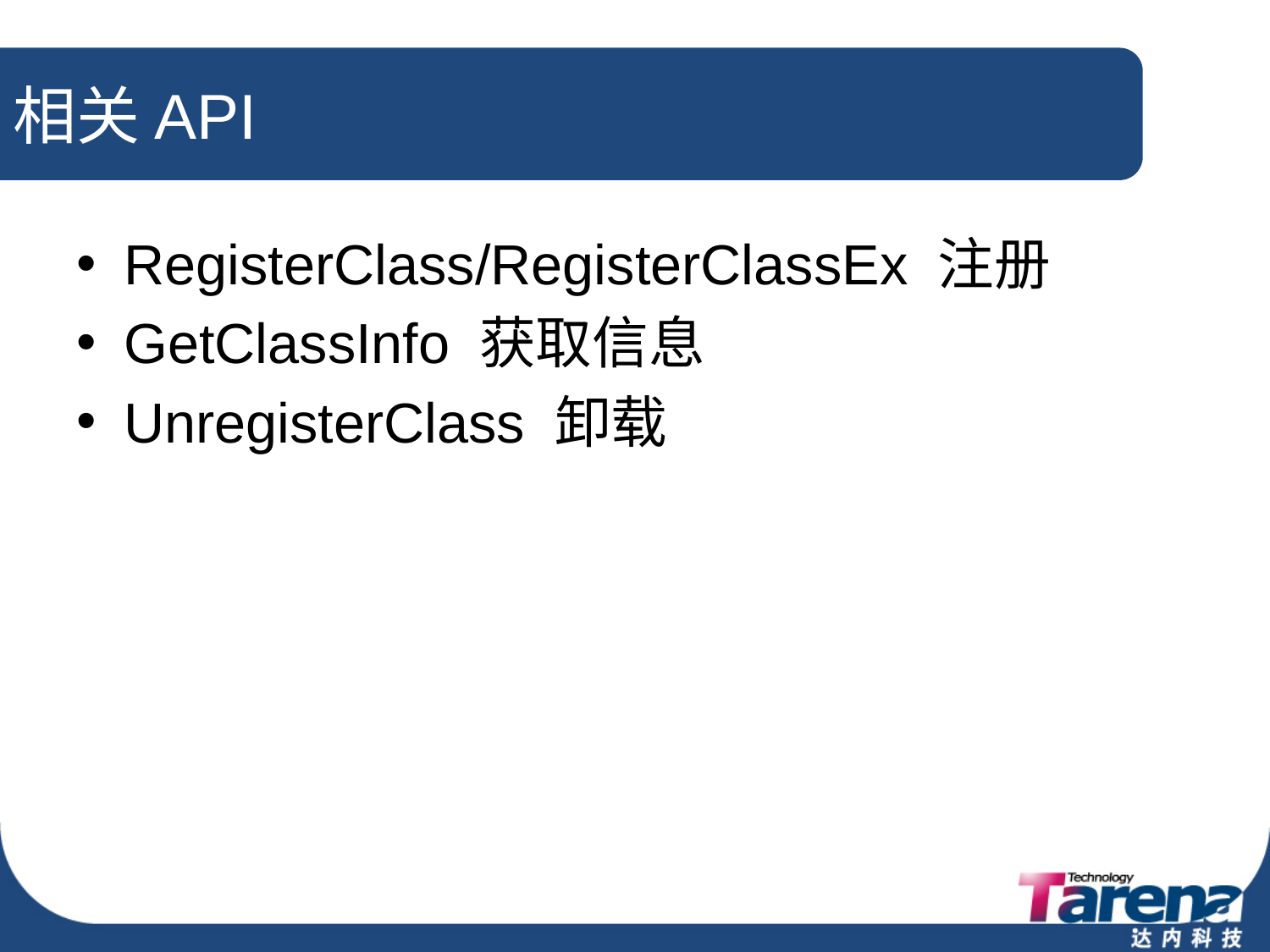

# 相关API
RegisterClass/RegisterClassEx 注册
GetClassInfo 获取信息
UnregisterClass 卸载